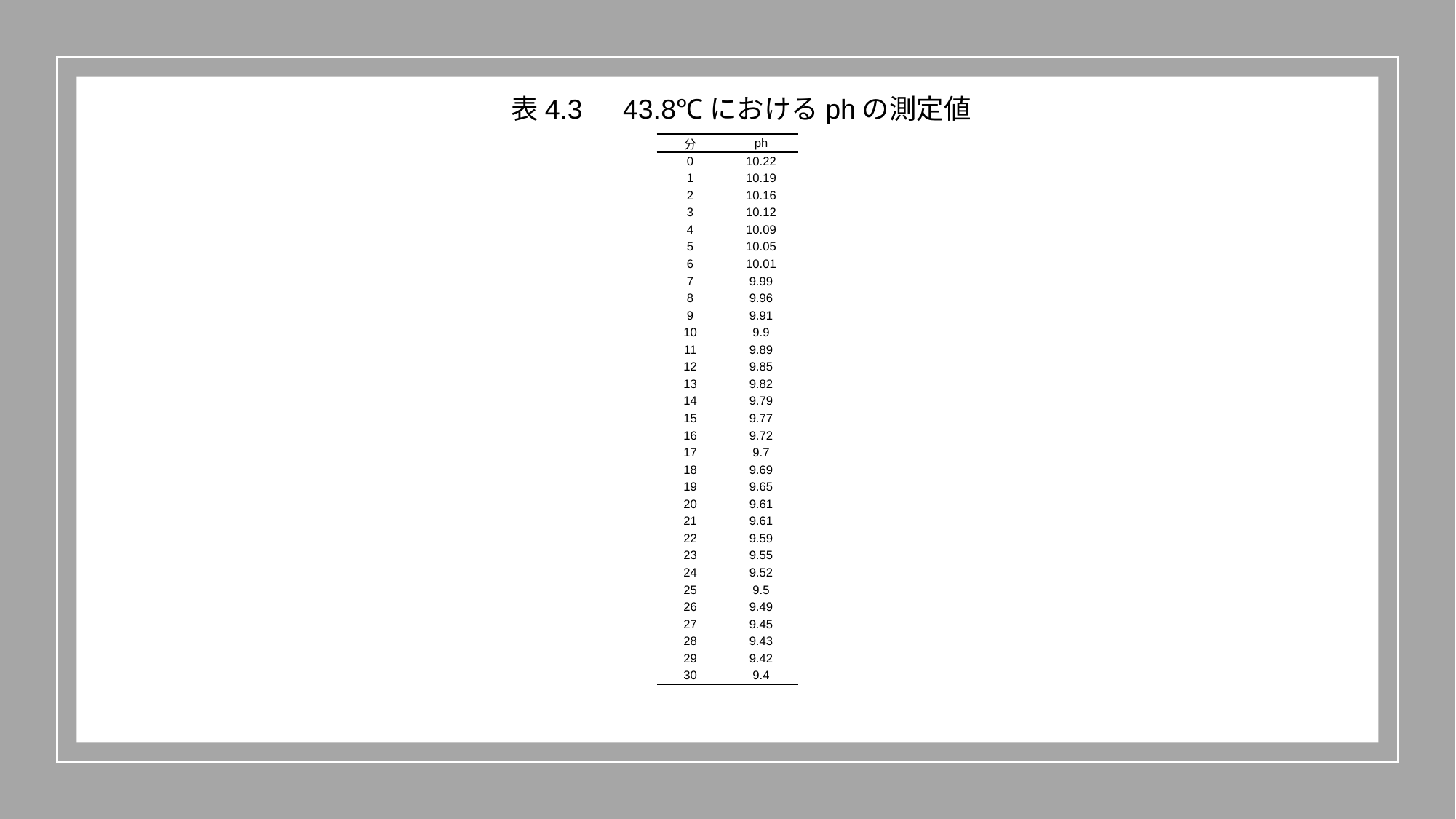

表4.3　43.8℃におけるphの測定値
| 分 | ph |
| --- | --- |
| 0 | 10.22 |
| 1 | 10.19 |
| 2 | 10.16 |
| 3 | 10.12 |
| 4 | 10.09 |
| 5 | 10.05 |
| 6 | 10.01 |
| 7 | 9.99 |
| 8 | 9.96 |
| 9 | 9.91 |
| 10 | 9.9 |
| 11 | 9.89 |
| 12 | 9.85 |
| 13 | 9.82 |
| 14 | 9.79 |
| 15 | 9.77 |
| 16 | 9.72 |
| 17 | 9.7 |
| 18 | 9.69 |
| 19 | 9.65 |
| 20 | 9.61 |
| 21 | 9.61 |
| 22 | 9.59 |
| 23 | 9.55 |
| 24 | 9.52 |
| 25 | 9.5 |
| 26 | 9.49 |
| 27 | 9.45 |
| 28 | 9.43 |
| 29 | 9.42 |
| 30 | 9.4 |